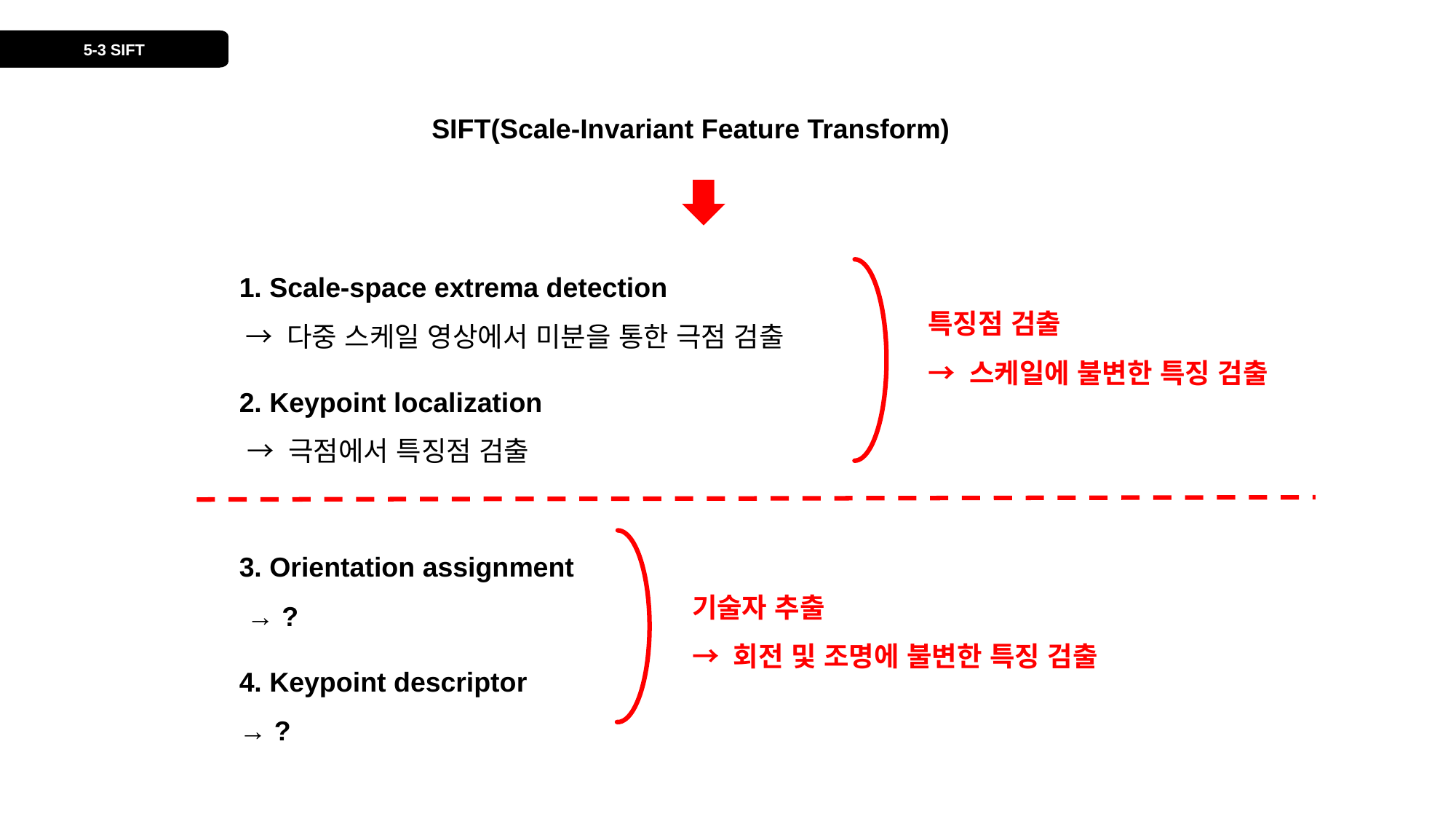

5-3 SIFT
SIFT(Scale-Invariant Feature Transform)

1. Scale-space extrema detection
 → 다중 스케일 영상에서 미분을 통한 극점 검출
2. Keypoint localization
 → 극점에서 특징점 검출

특징점 검출
→ 스케일에 불변한 특징 검출
3. Orientation assignment
 → ?
4. Keypoint descriptor
→ ?

기술자 추출
→ 회전 및 조명에 불변한 특징 검출